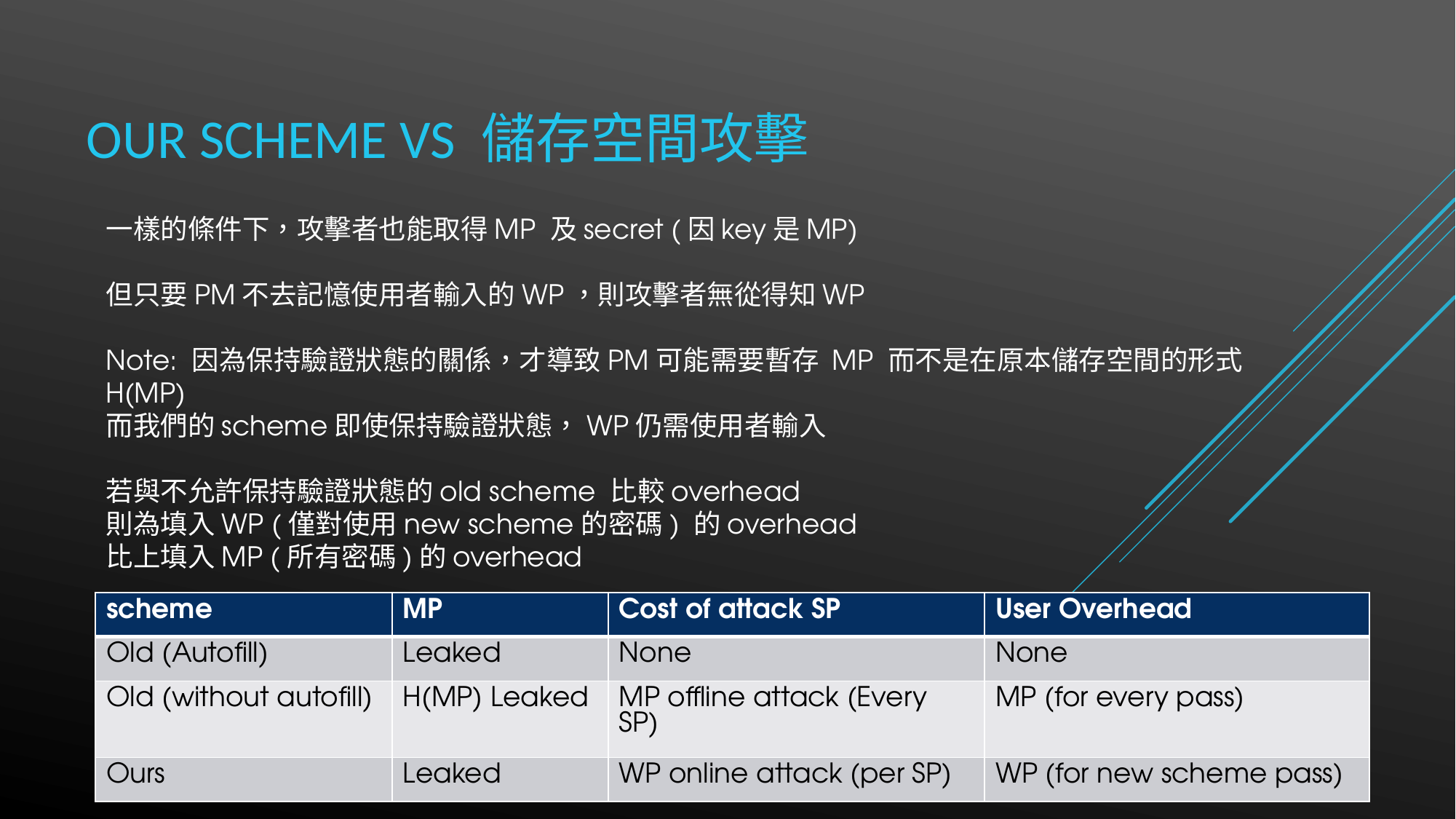

# Our scheme vs 儲存空間攻擊
一樣的條件下，攻擊者也能取得MP 及secret (因key是MP)

但只要PM不去記憶使用者輸入的WP，則攻擊者無從得知WP

Note: 因為保持驗證狀態的關係，才導致PM可能需要暫存 MP 而不是在原本儲存空間的形式 H(MP)
而我們的scheme即使保持驗證狀態，WP仍需使用者輸入

若與不允許保持驗證狀態的old scheme 比較overhead
則為填入WP (僅對使用new scheme的密碼) 的overhead
比上填入MP (所有密碼)的overhead

| scheme | MP | Cost of attack SP | User Overhead |
| --- | --- | --- | --- |
| Old (Autofill) | Leaked | None | None |
| Old (without autofill) | H(MP) Leaked | MP offline attack (Every SP) | MP (for every pass) |
| Ours | Leaked | WP online attack (per SP) | WP (for new scheme pass) |